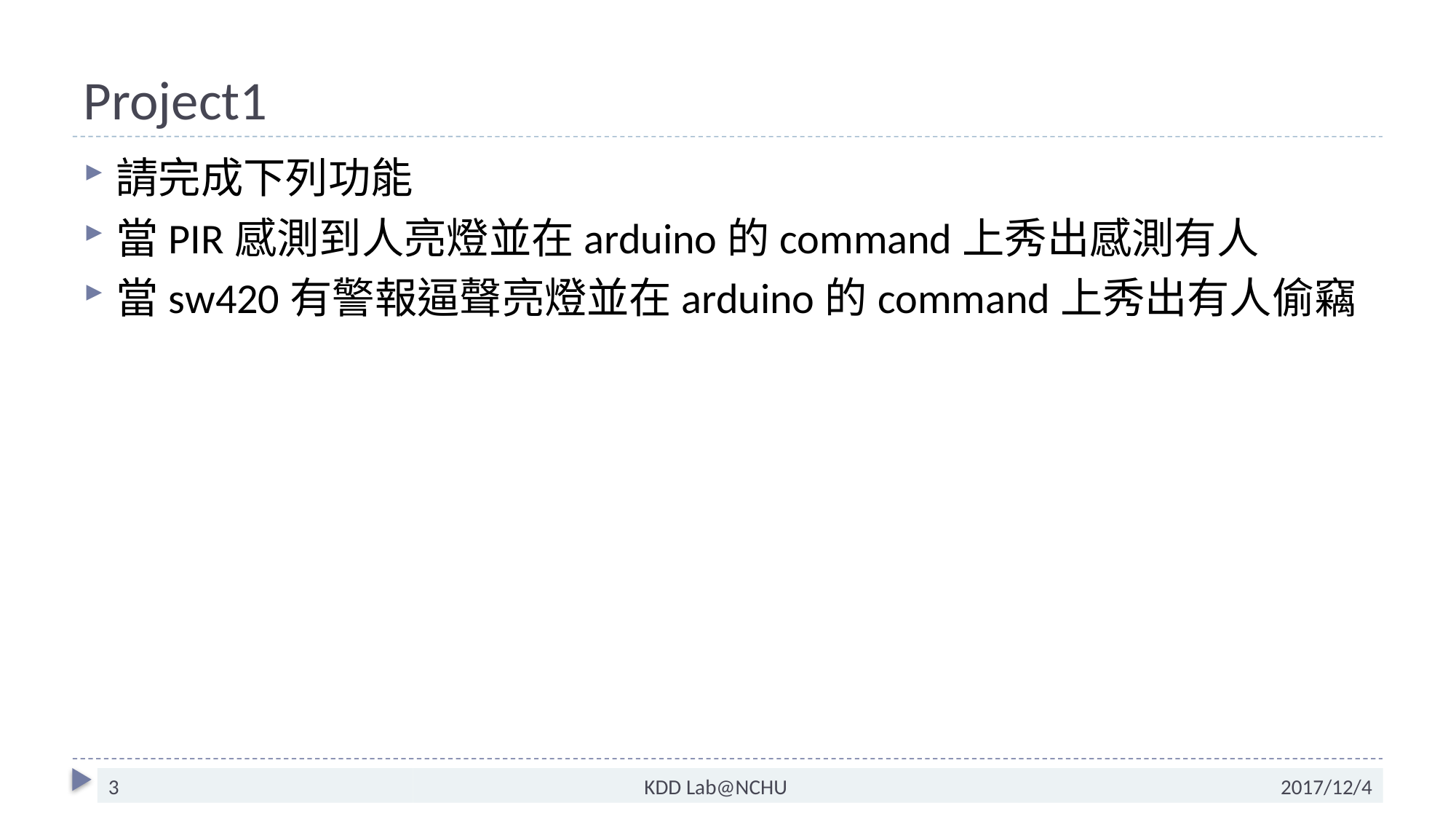

# Project1
請完成下列功能
當PIR感測到人亮燈並在arduino的command上秀出感測有人
當sw420有警報逼聲亮燈並在arduino的command上秀出有人偷竊

3
KDD Lab@NCHU
2017/12/4